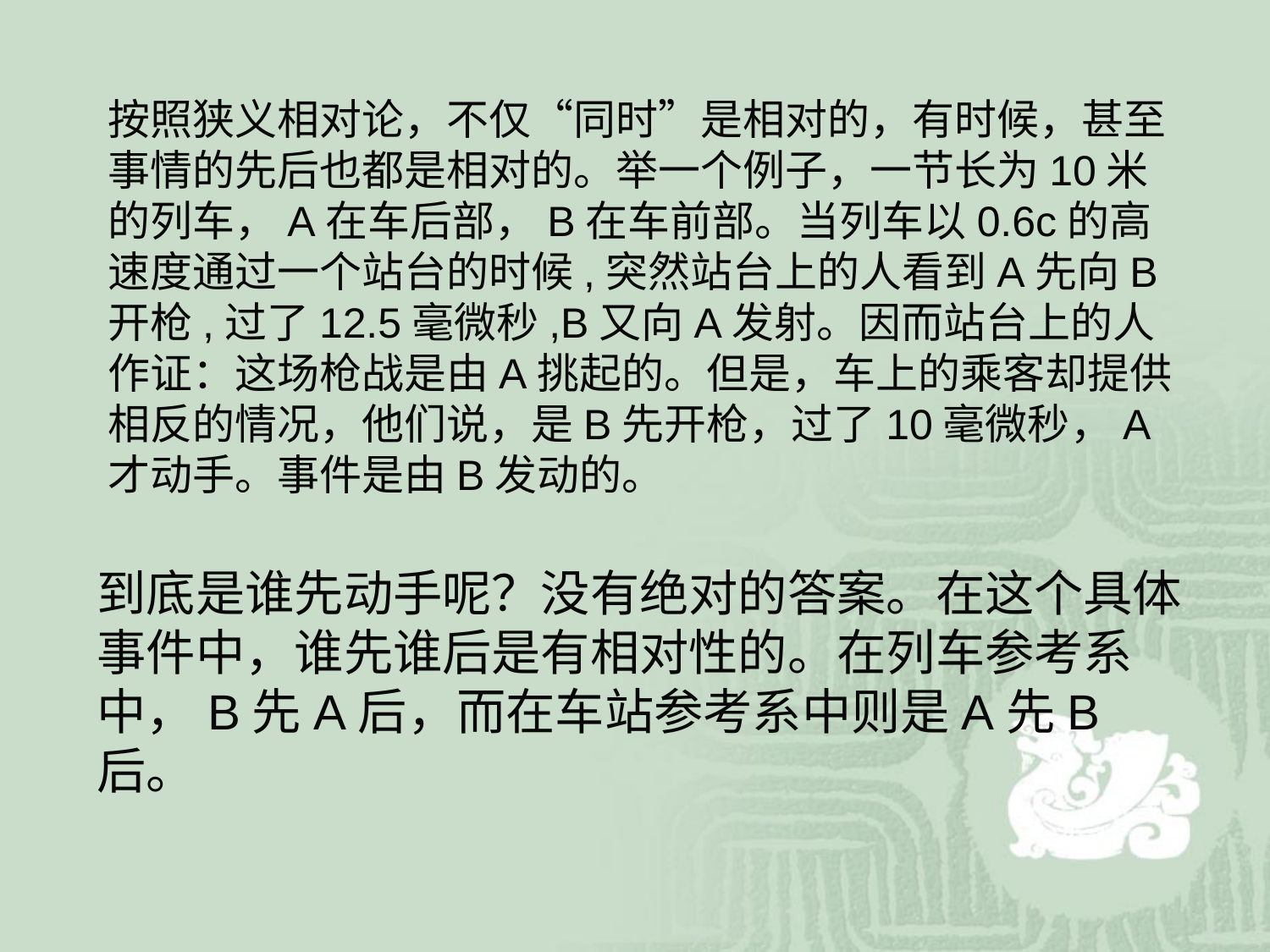

按照狭义相对论，不仅“同时”是相对的，有时候，甚至事情的先后也都是相对的。举一个例子，一节长为10米的列车，A在车后部，B在车前部。当列车以0.6c的高速度通过一个站台的时候,突然站台上的人看到A先向B开枪,过了12.5毫微秒,B又向A发射。因而站台上的人作证：这场枪战是由A挑起的。但是，车上的乘客却提供相反的情况，他们说，是B先开枪，过了10毫微秒，A才动手。事件是由B发动的。
到底是谁先动手呢？没有绝对的答案。在这个具体事件中，谁先谁后是有相对性的。在列车参考系中，B先A后，而在车站参考系中则是A先B后。